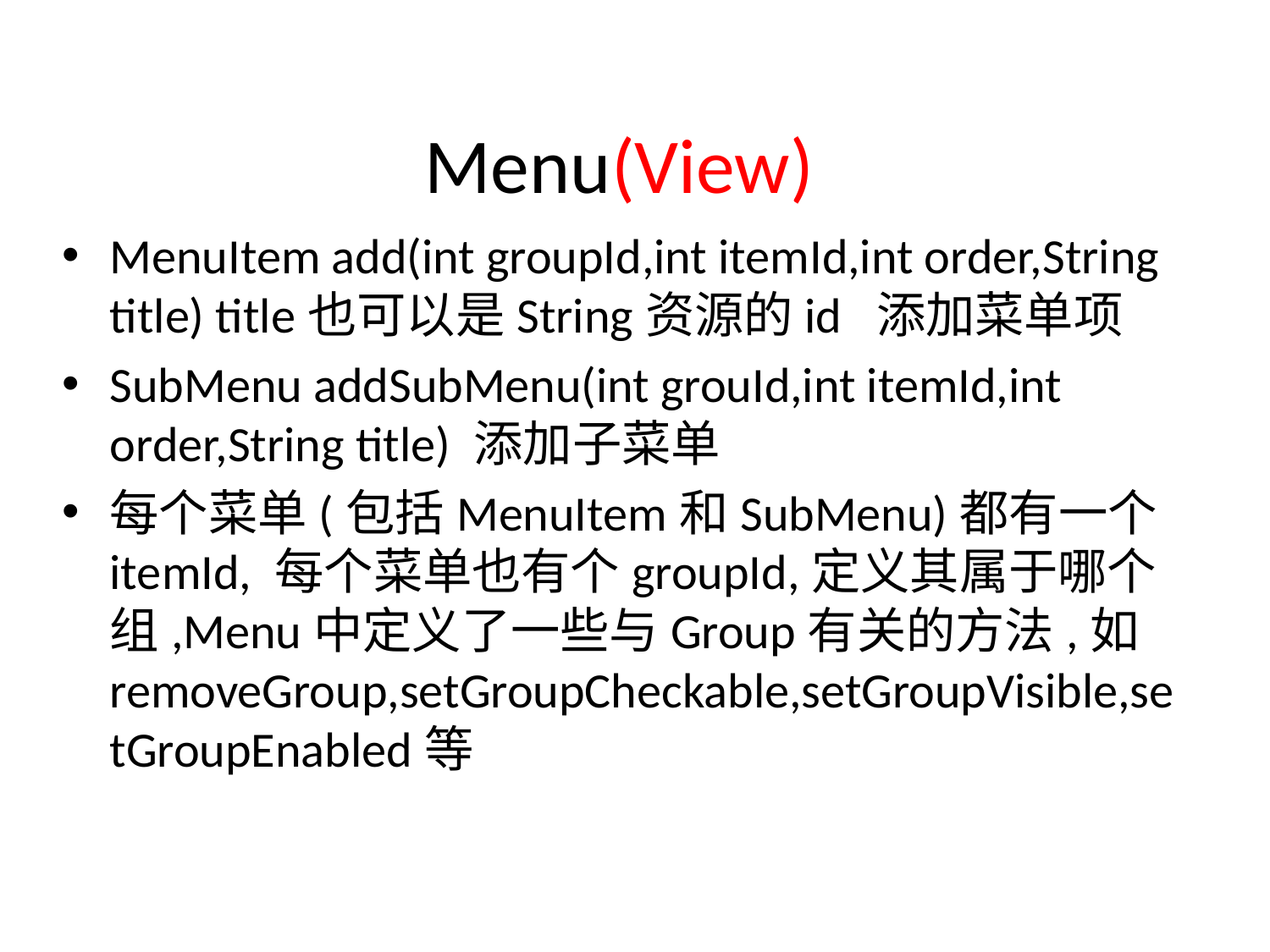

# Menu(View)
MenuItem add(int groupId,int itemId,int order,String title) title也可以是String资源的id  添加菜单项
SubMenu addSubMenu(int grouId,int itemId,int order,String title) 添加子菜单
每个菜单(包括MenuItem和SubMenu)都有一个itemId, 每个菜单也有个groupId,定义其属于哪个组,Menu中定义了一些与Group有关的方法,如removeGroup,setGroupCheckable,setGroupVisible,setGroupEnabled等